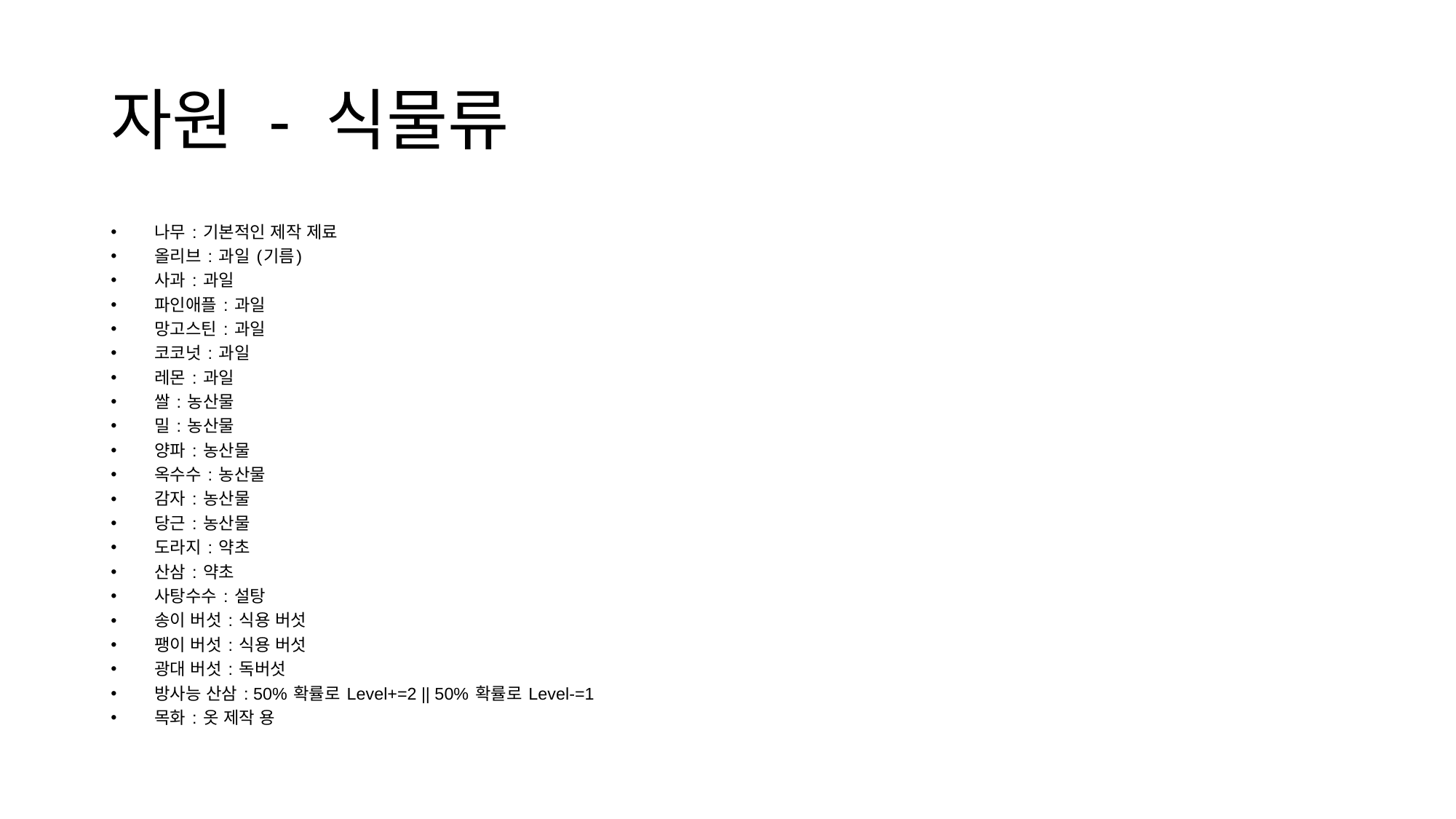

# 자원 - 식물류
나무 : 기본적인 제작 제료
올리브 : 과일 (기름)
사과 : 과일
파인애플 : 과일
망고스틴 : 과일
코코넛 : 과일
레몬 : 과일
쌀 : 농산물
밀 : 농산물
양파 : 농산물
옥수수 : 농산물
감자 : 농산물
당근 : 농산물
도라지 : 약초
산삼 : 약초
사탕수수 : 설탕
송이 버섯 : 식용 버섯
팽이 버섯 : 식용 버섯
광대 버섯 : 독버섯
방사능 산삼 : 50% 확률로 Level+=2 || 50% 확률로 Level-=1
목화 : 옷 제작 용